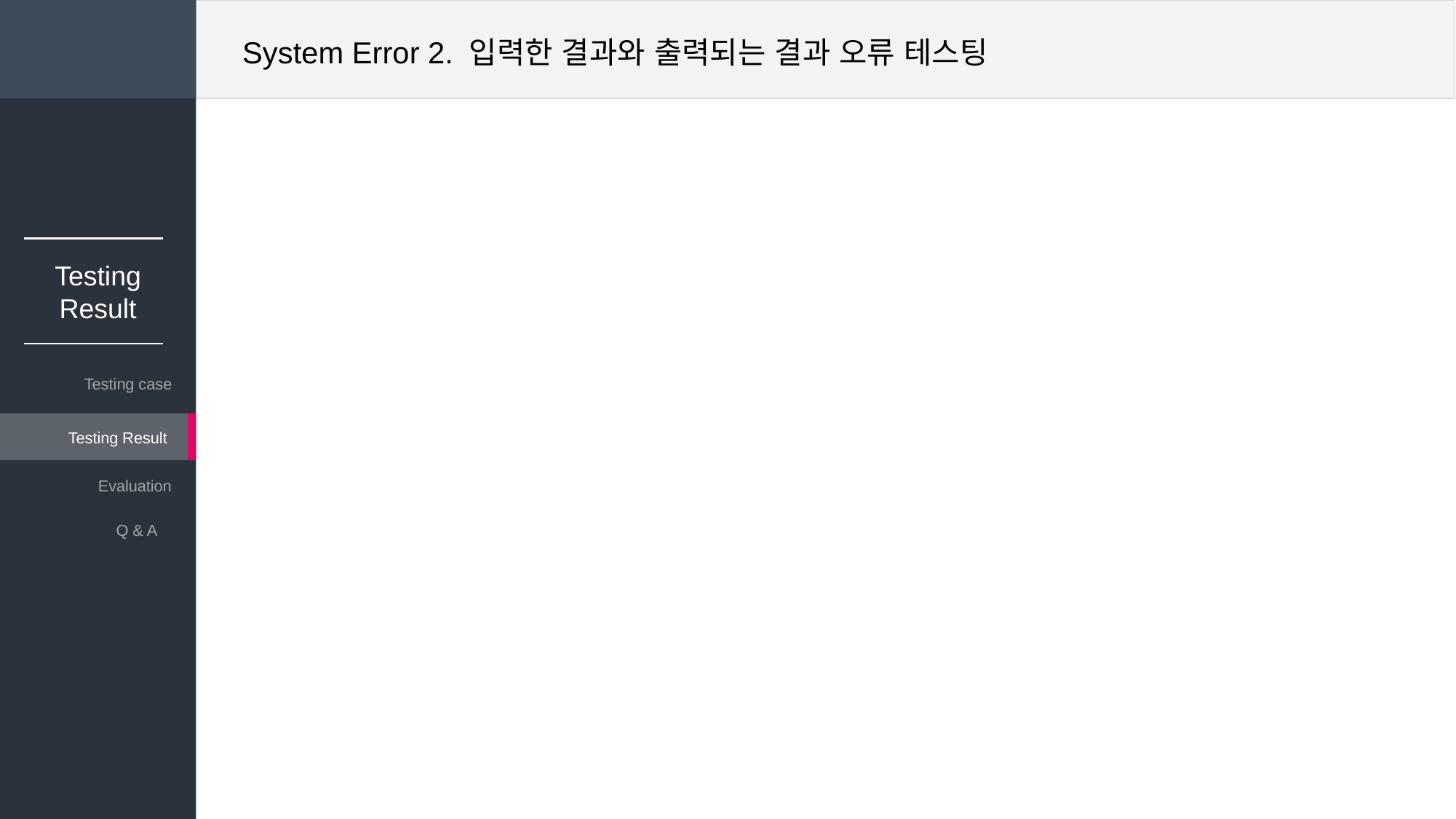

System Error 2. 입력한 결과와 출력되는 결과 오류 테스팅
Testing
Result
Testing case

Testing Result
Evaluation
Q & A